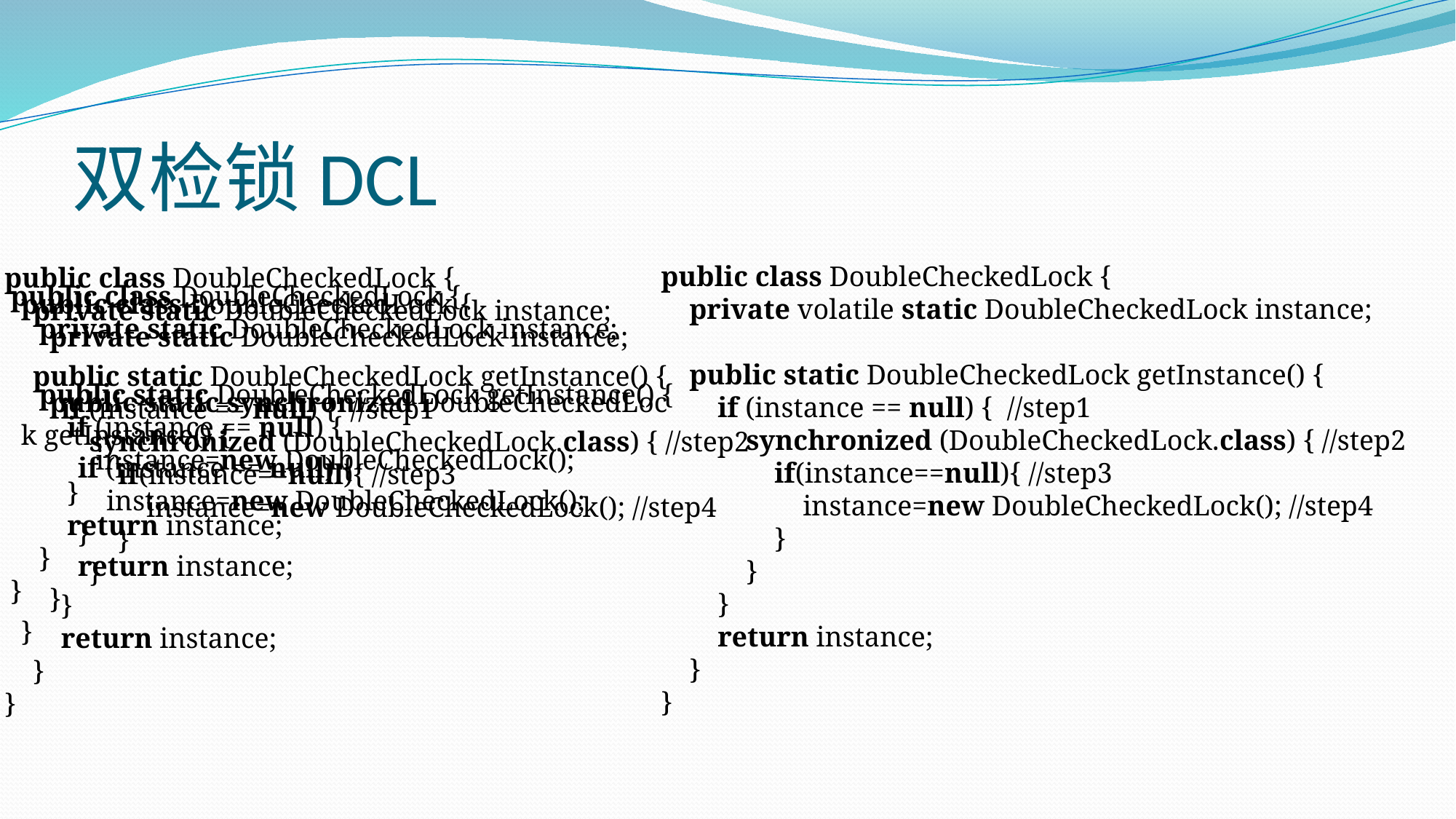

# 双检锁DCL
public class DoubleCheckedLock {
    private volatile static DoubleCheckedLock instance;

    public static DoubleCheckedLock getInstance() {
        if (instance == null) {  //step1
            synchronized (DoubleCheckedLock.class) { //step2
                if(instance==null){ //step3
                    instance=new DoubleCheckedLock(); //step4
                }
            }
        }
        return instance;
    }
}

public class DoubleCheckedLock {
    private static DoubleCheckedLock instance;

    public static DoubleCheckedLock getInstance() {
        if (instance == null) {  //step1
            synchronized (DoubleCheckedLock.class) { //step2
                if(instance==null){ //step3
                    instance=new DoubleCheckedLock(); //step4
                }
            }
        }
        return instance;
    }
}

public class DoubleCheckedLock {
    private static DoubleCheckedLock instance;

    public static DoubleCheckedLock getInstance() {
        if (instance == null) {
            instance=new DoubleCheckedLock();
        }
        return instance;
    }
}

public class DoubleCheckedLock {
    private static DoubleCheckedLock instance;

    public static synchronized DoubleCheckedLock getInstance() {
        if (instance == null) {
            instance=new DoubleCheckedLock();
        }
        return instance;
    }
}